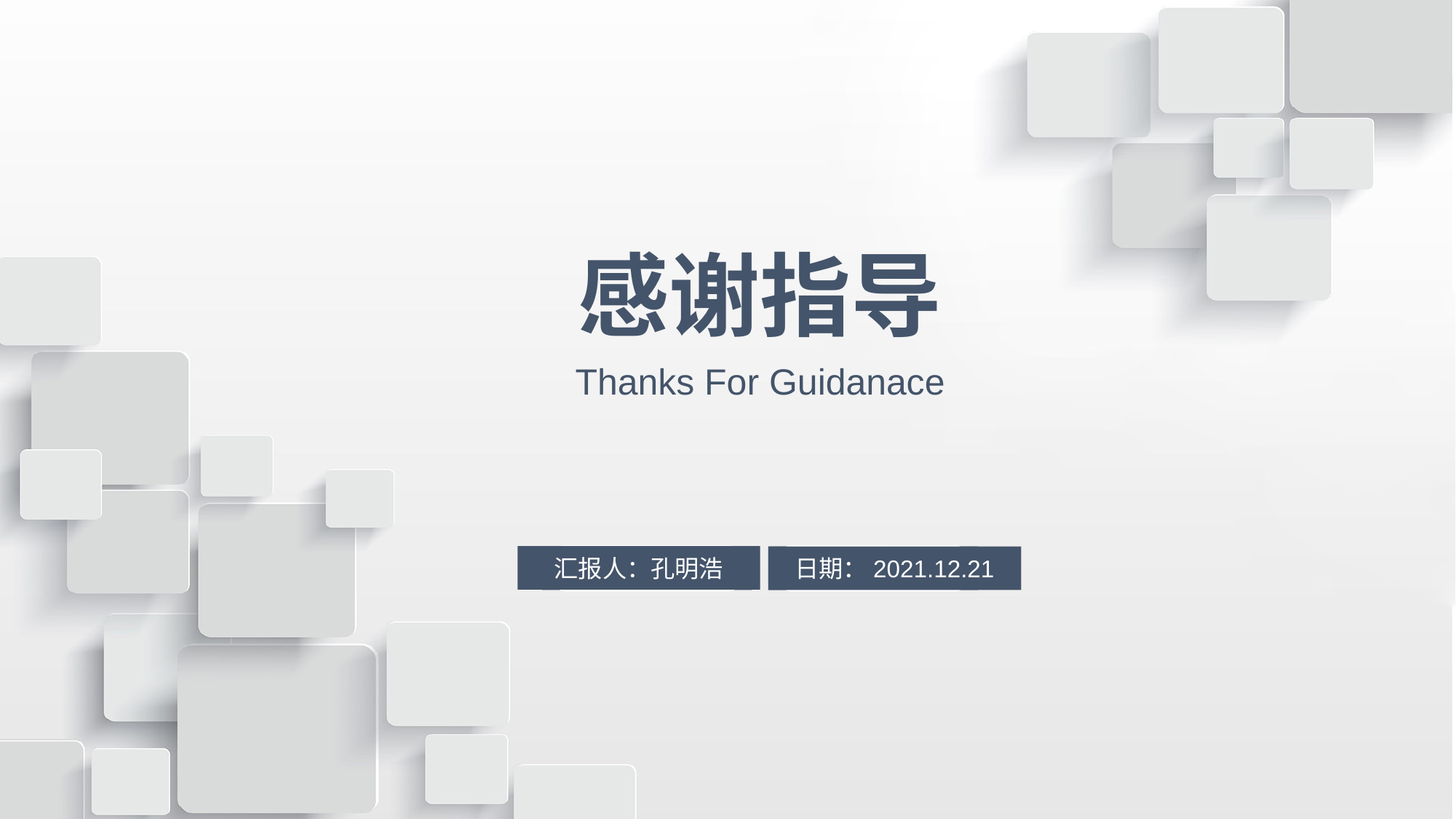

感谢指导
Thanks For Guidanace

汇报人：孔明浩

汇报人：xxx
日期：xxxx
日期：2021.12.21